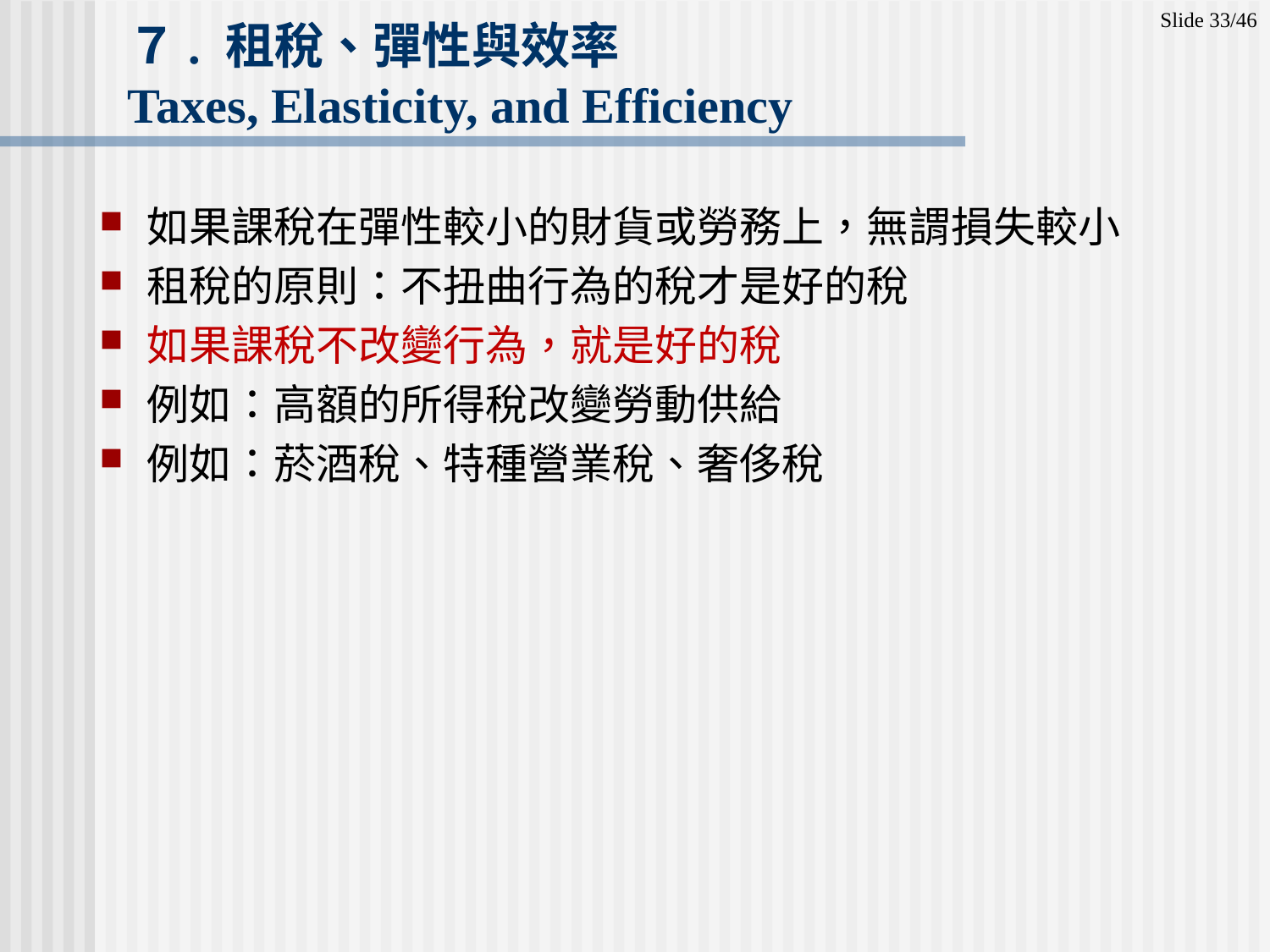

Slide 33/46
# ７. 租稅、彈性與效率 Taxes, Elasticity, and Efficiency
如果課稅在彈性較小的財貨或勞務上，無謂損失較小
租稅的原則：不扭曲行為的稅才是好的稅
如果課稅不改變行為，就是好的稅
例如：高額的所得稅改變勞動供給
例如：菸酒稅、特種營業稅、奢侈稅